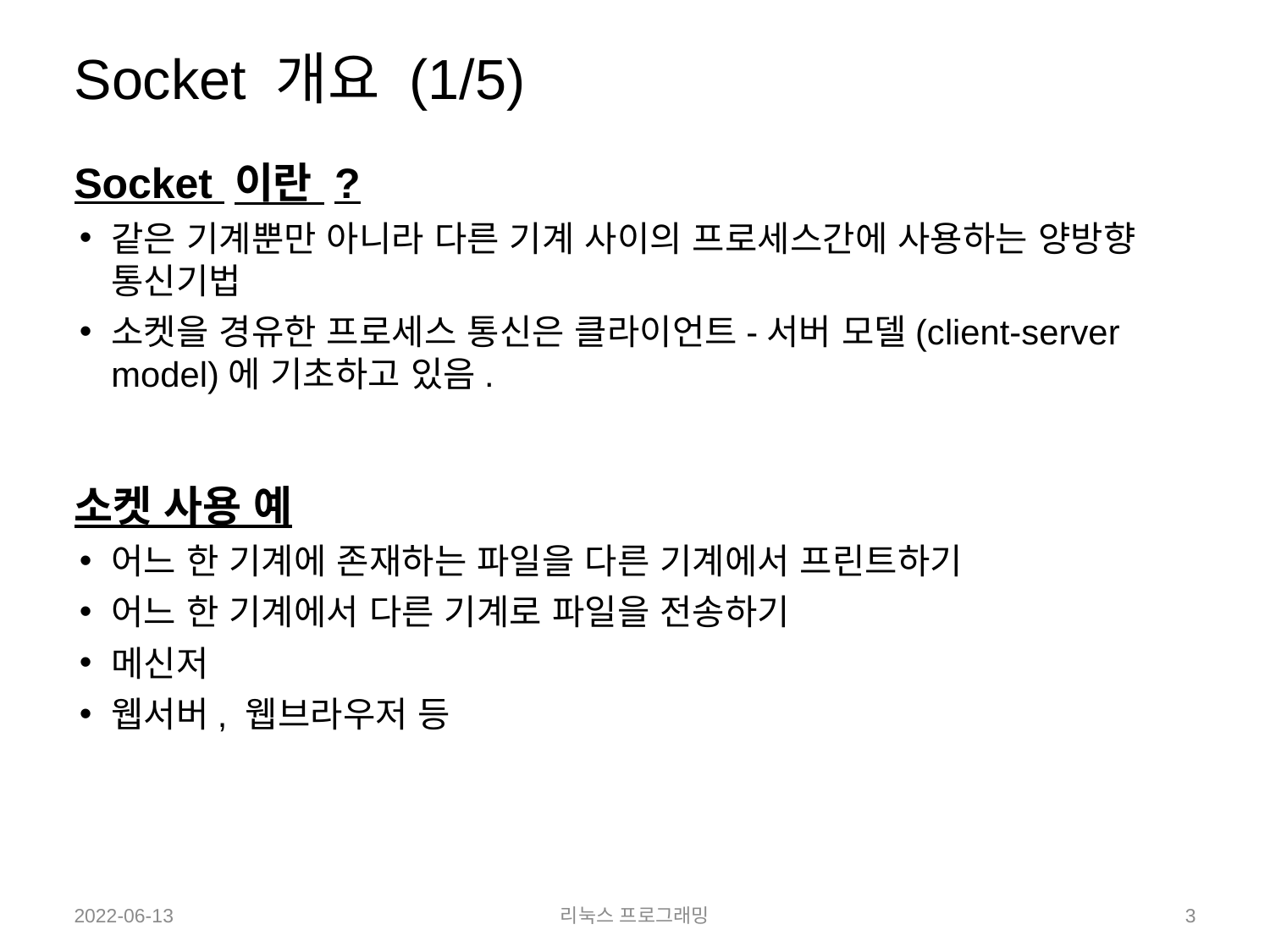

# Socket 개요 (1/5)
Socket 이란 ?
같은 기계뿐만 아니라 다른 기계 사이의 프로세스간에 사용하는 양방향 통신기법
소켓을 경유한 프로세스 통신은 클라이언트-서버 모델(client-server model)에 기초하고 있음.

소켓 사용 예
어느 한 기계에 존재하는 파일을 다른 기계에서 프린트하기
어느 한 기계에서 다른 기계로 파일을 전송하기
메신저
웹서버, 웹브라우저 등
2022-06-13
리눅스 프로그래밍
3